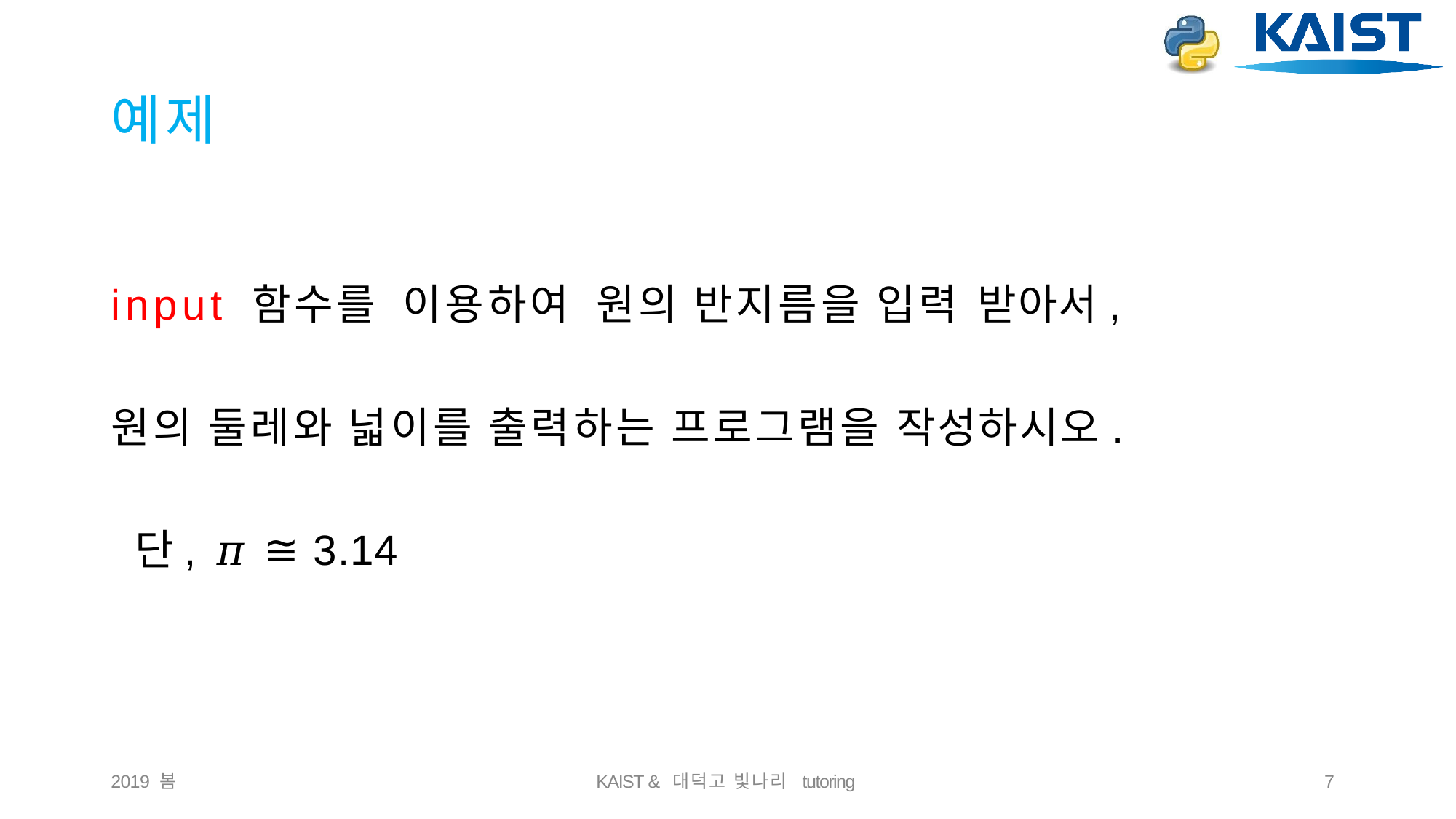

# 예제
input	함수를	이용하여	원의 반지름을 입력 받아서,
원의 둘레와 넓이를 출력하는 프로그램을 작성하시오.  단, 𝜋 ≅ 3.14
2019 봄
KAIST & 대덕고 빛나리 tutoring
7